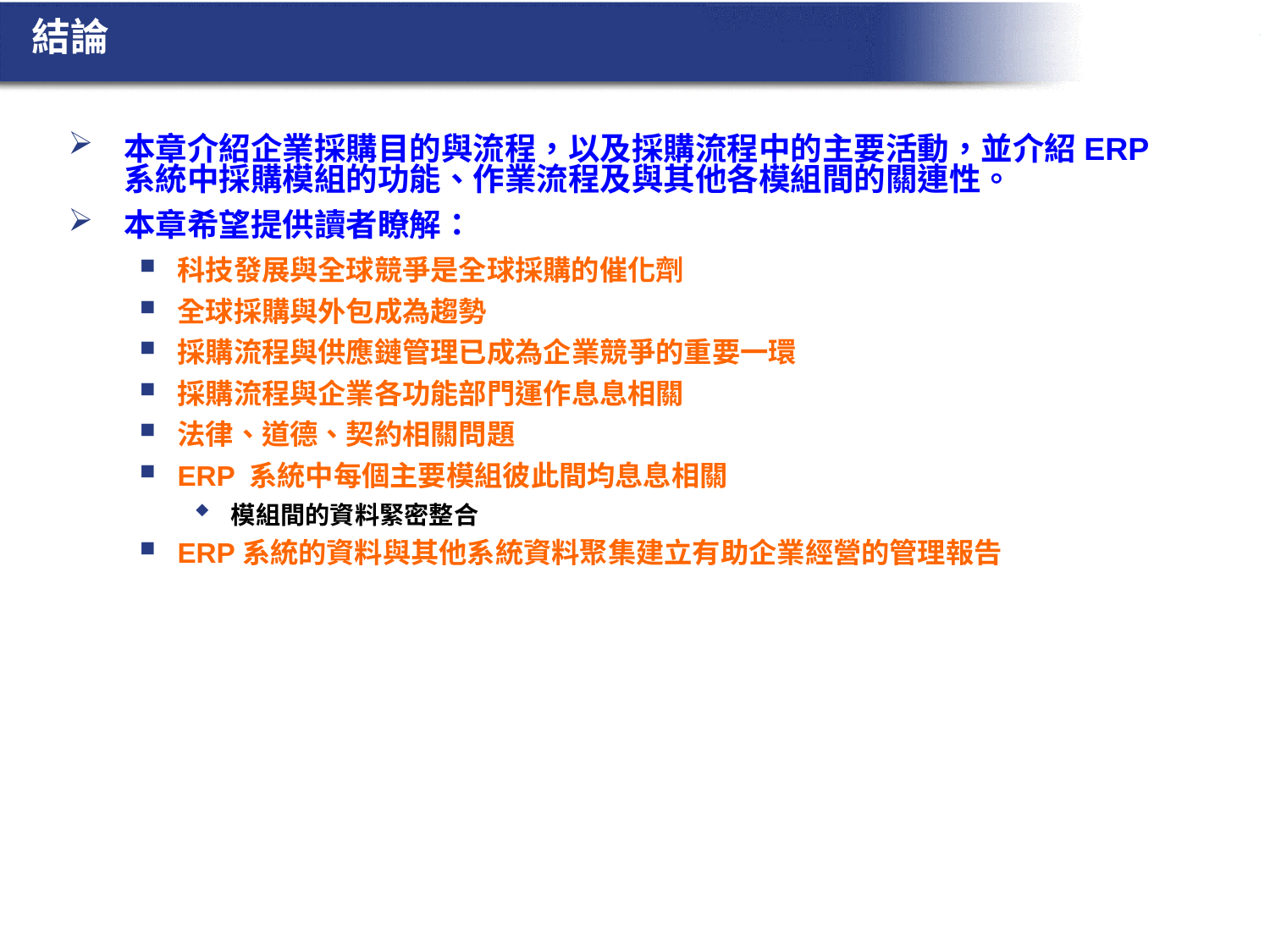

# 結論
本章介紹企業採購目的與流程，以及採購流程中的主要活動，並介紹ERP系統中採購模組的功能、作業流程及與其他各模組間的關連性。
本章希望提供讀者瞭解：
科技發展與全球競爭是全球採購的催化劑
全球採購與外包成為趨勢
採購流程與供應鏈管理已成為企業競爭的重要一環
採購流程與企業各功能部門運作息息相關
法律、道德、契約相關問題
ERP 系統中每個主要模組彼此間均息息相關
模組間的資料緊密整合
ERP系統的資料與其他系統資料聚集建立有助企業經營的管理報告